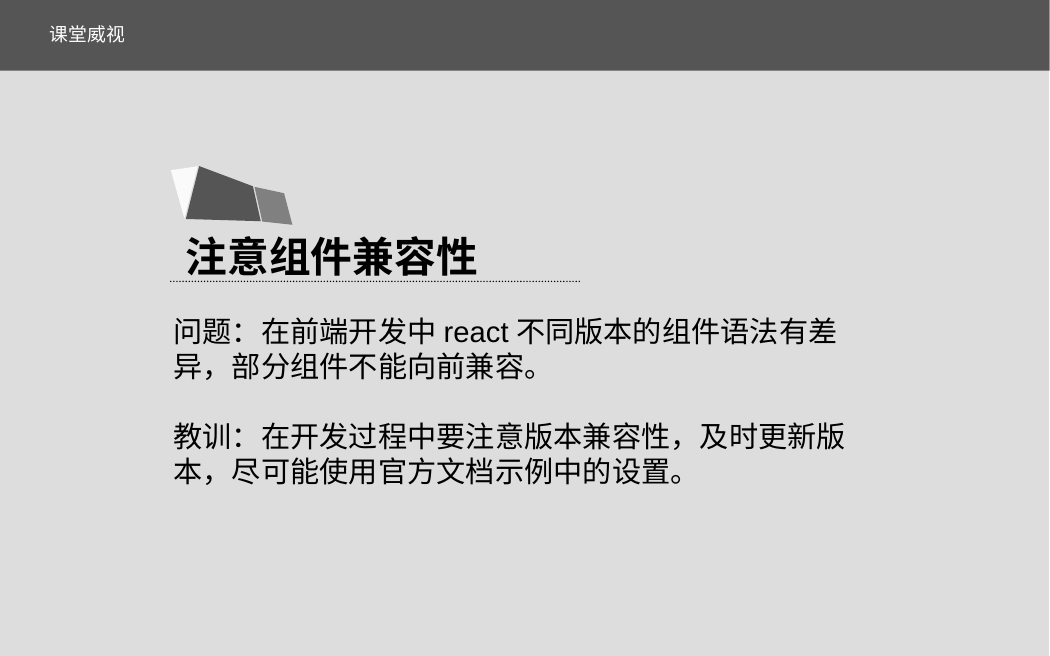

课堂威视

注意组件兼容性

问题：在前端开发中react不同版本的组件语法有差异，部分组件不能向前兼容。

教训：在开发过程中要注意版本兼容性，及时更新版本，尽可能使用官方文档示例中的设置。